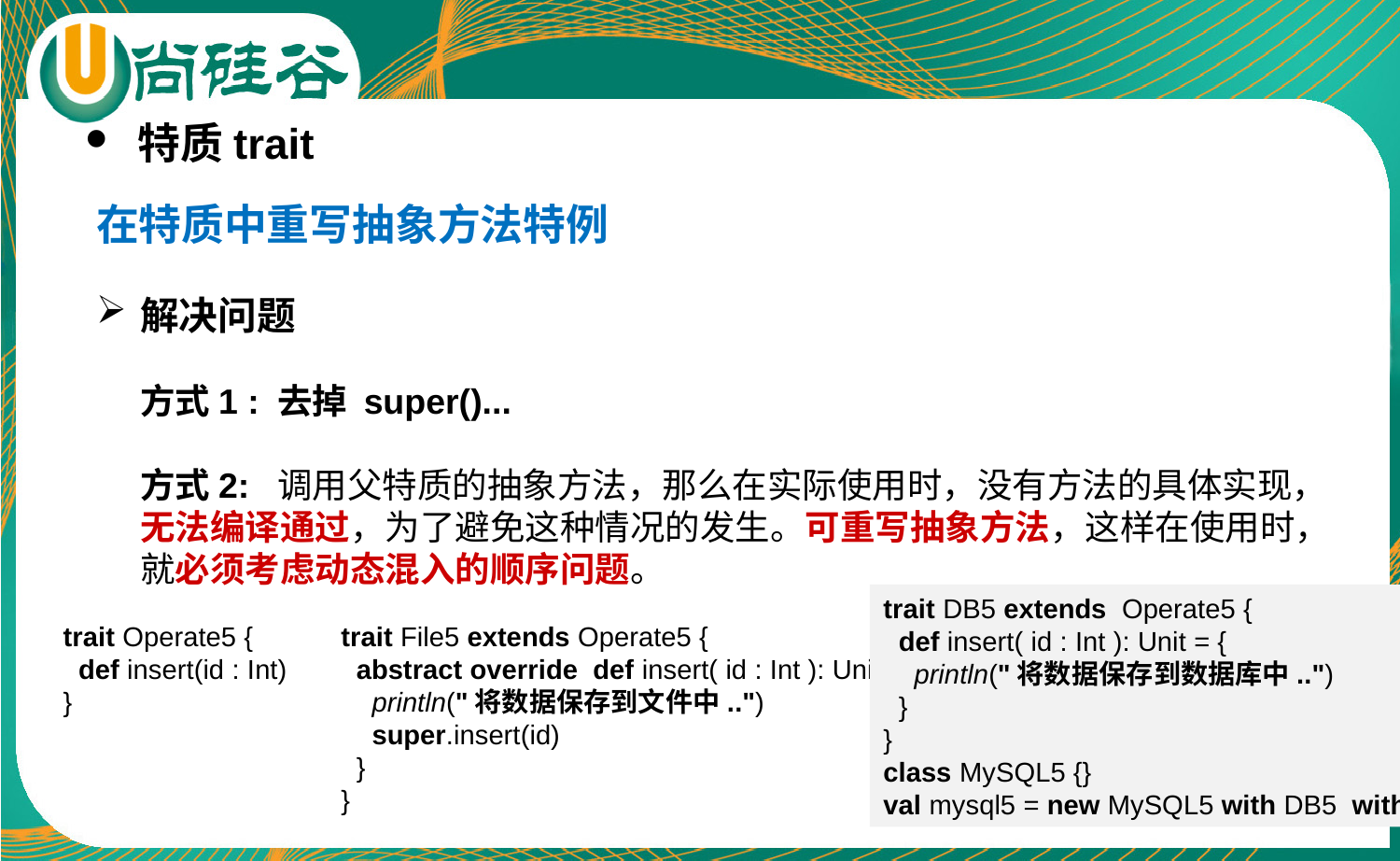

特质trait

在特质中重写抽象方法特例

解决问题
方式1 : 去掉 super()...
方式2:  调用父特质的抽象方法，那么在实际使用时，没有方法的具体实现，无法编译通过，为了避免这种情况的发生。可重写抽象方法，这样在使用时，就必须考虑动态混入的顺序问题。

trait DB5 extends  Operate5 {
  def insert( id : Int ): Unit = {
    println("将数据保存到数据库中..")
  }
}
class MySQL5 {}
val mysql5 = new MySQL5 with DB5  with File5
trait Operate5 {
  def insert(id : Int)
}
trait File5 extends Operate5 {
  abstract override  def insert( id : Int ): Unit = {
    println("将数据保存到文件中..")
    super.insert(id)
  }
}